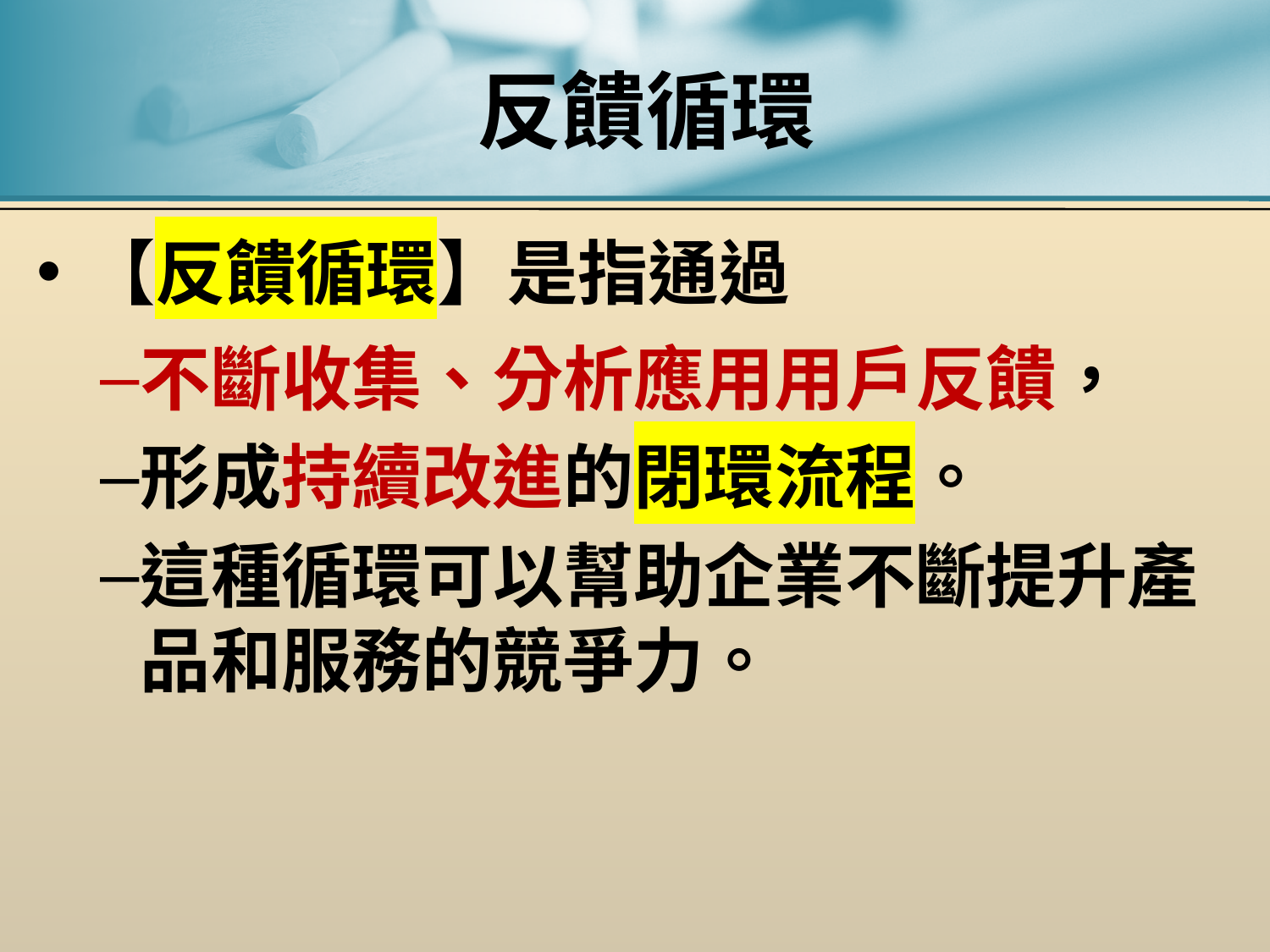

# 反饋循環
【反饋循環】是指通過
不斷收集、分析應用用戶反饋，
形成持續改進的閉環流程。
這種循環可以幫助企業不斷提升產品和服務的競爭力。